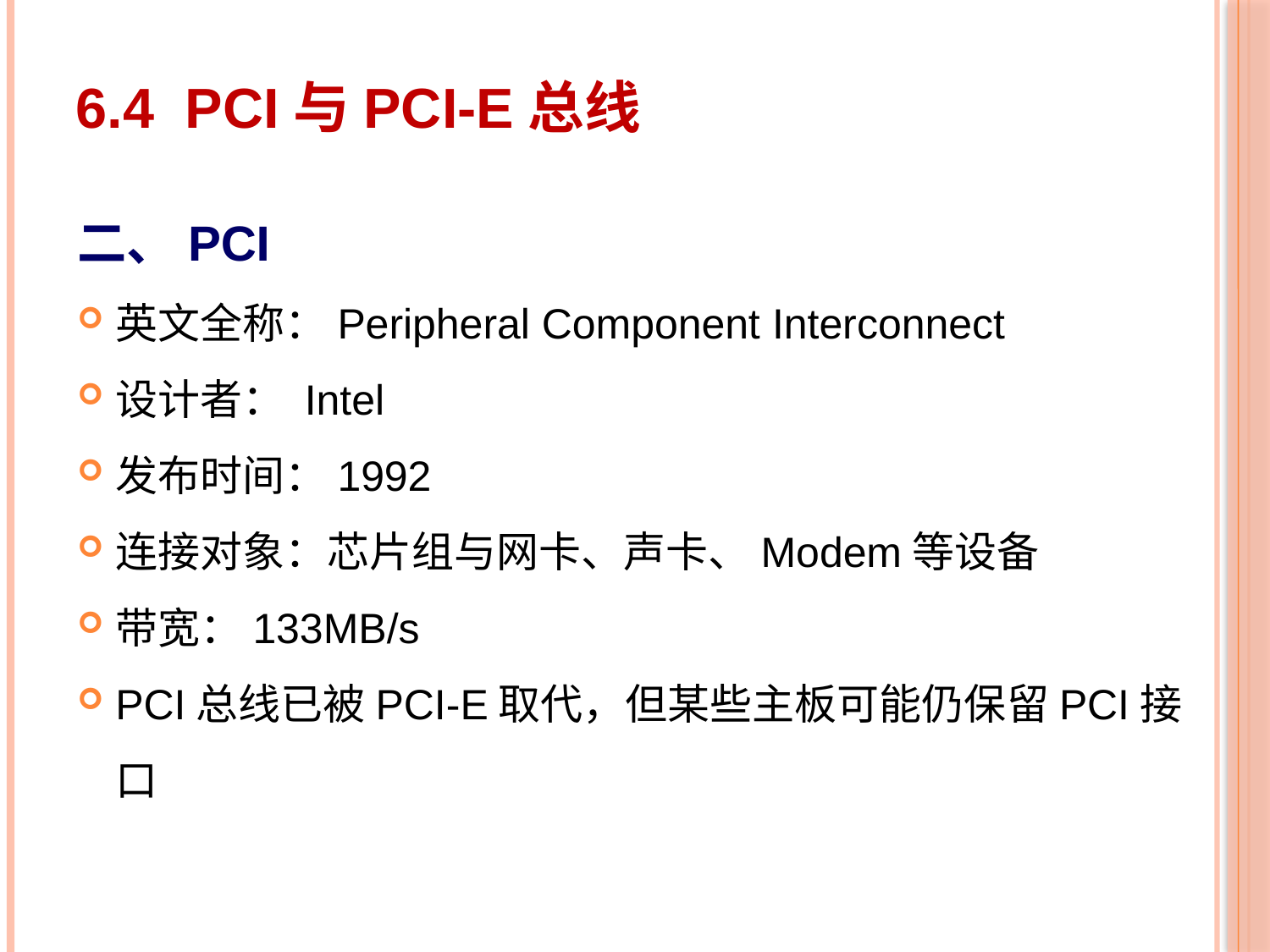

# 6.4  PCI与PCI-E总线
二、PCI
英文全称：Peripheral Component Interconnect
设计者： Intel
发布时间：1992
连接对象：芯片组与网卡、声卡、Modem等设备
带宽：133MB/s
PCI总线已被PCI-E取代，但某些主板可能仍保留PCI接口